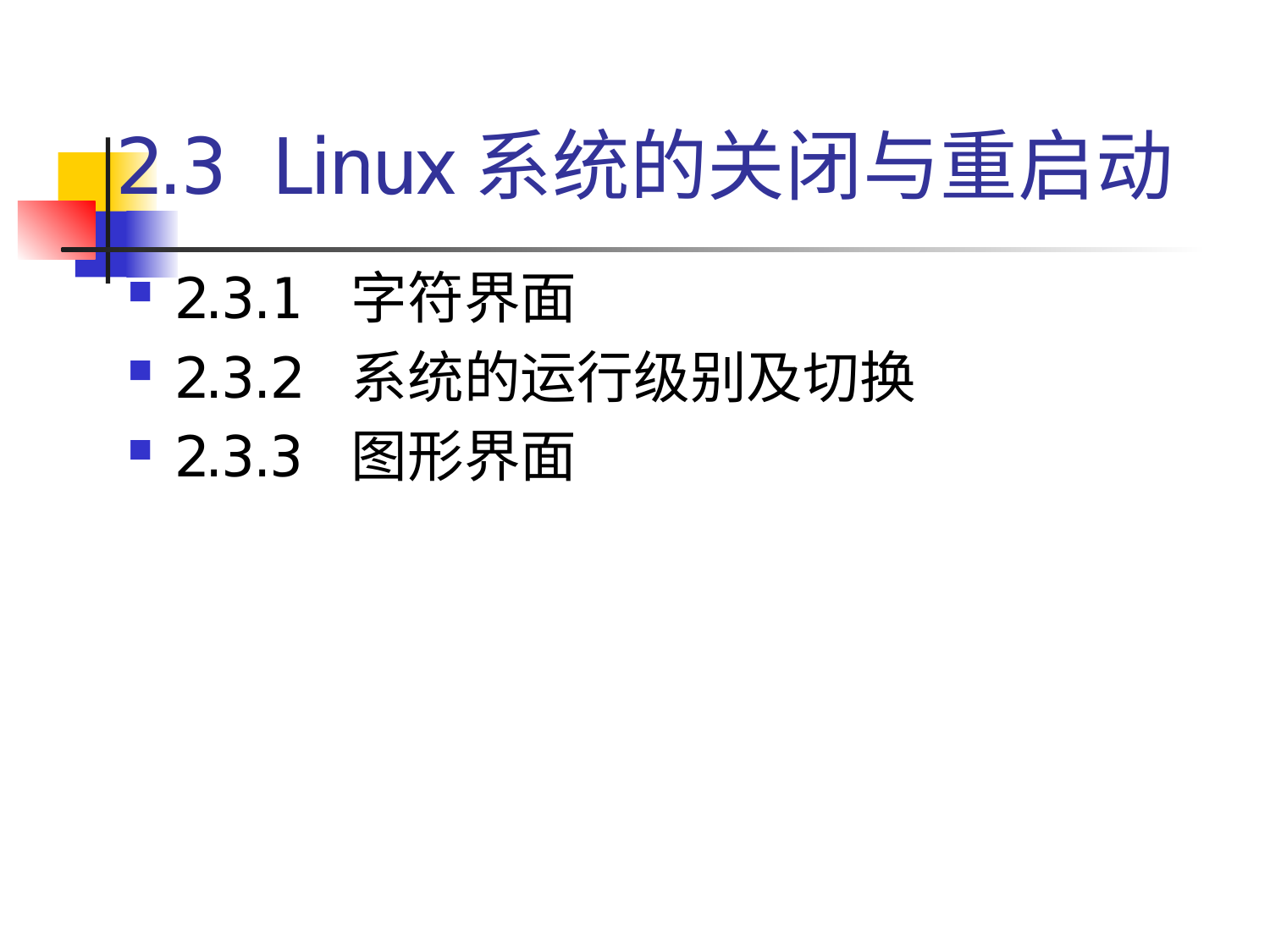

# 2.3  Linux系统的关闭与重启动
2.3.1  字符界面
2.3.2  系统的运行级别及切换
2.3.3  图形界面